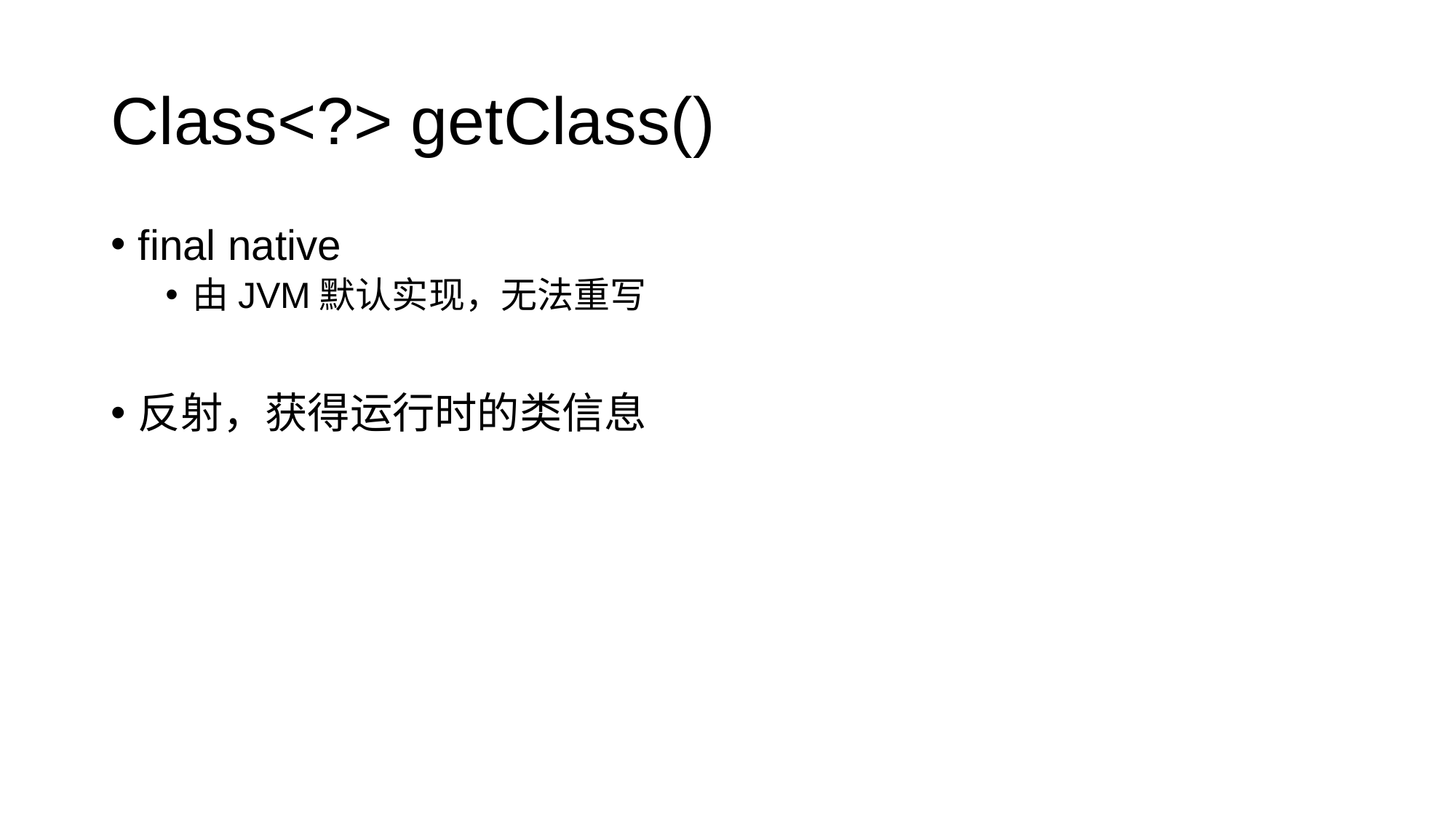

# Class<?> getClass()
final native
由JVM默认实现，无法重写

反射，获得运行时的类信息